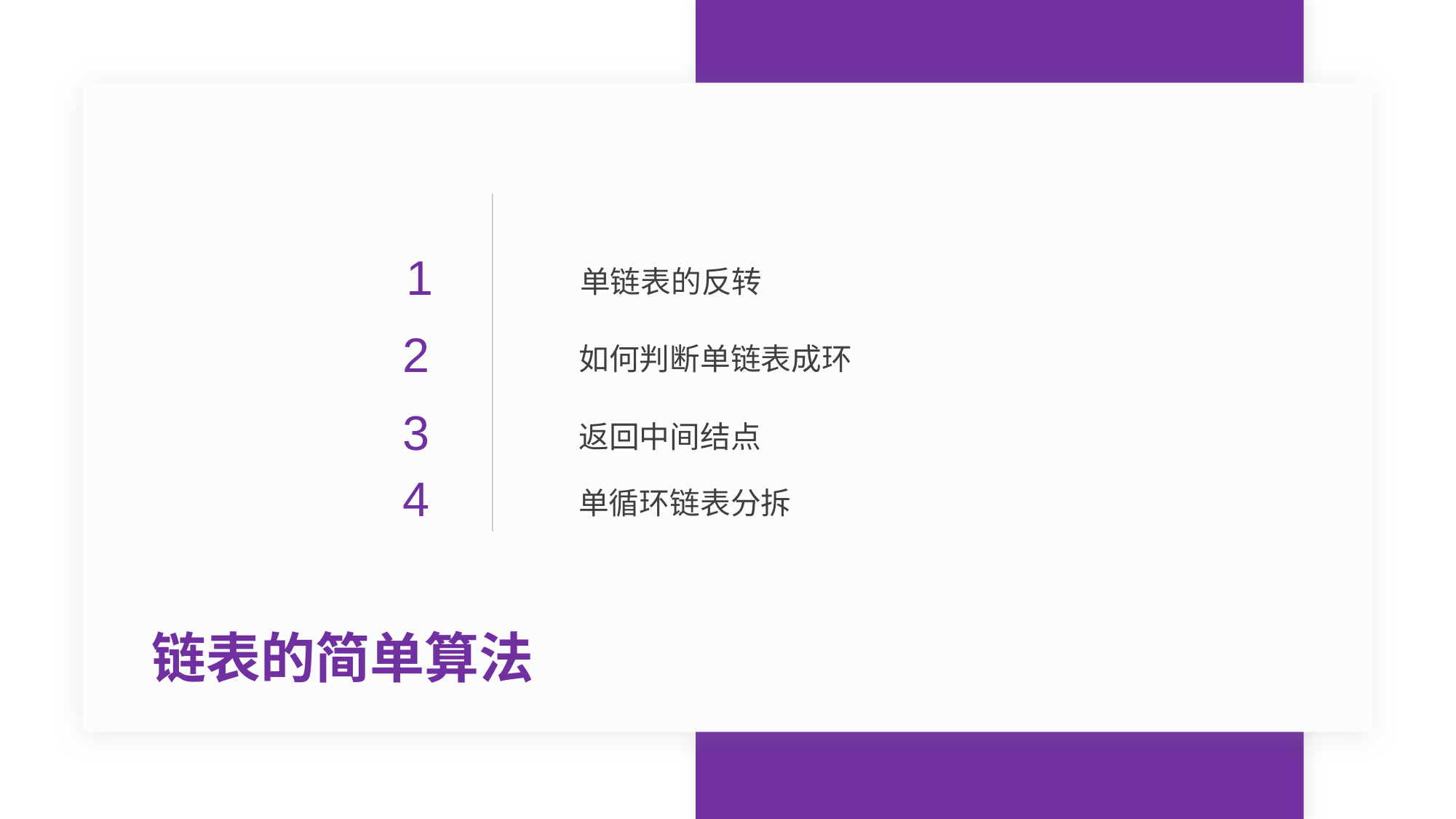

1
单链表的反转
2
如何判断单链表成环
3
返回中间结点
4
单循环链表分拆
链表的简单算法